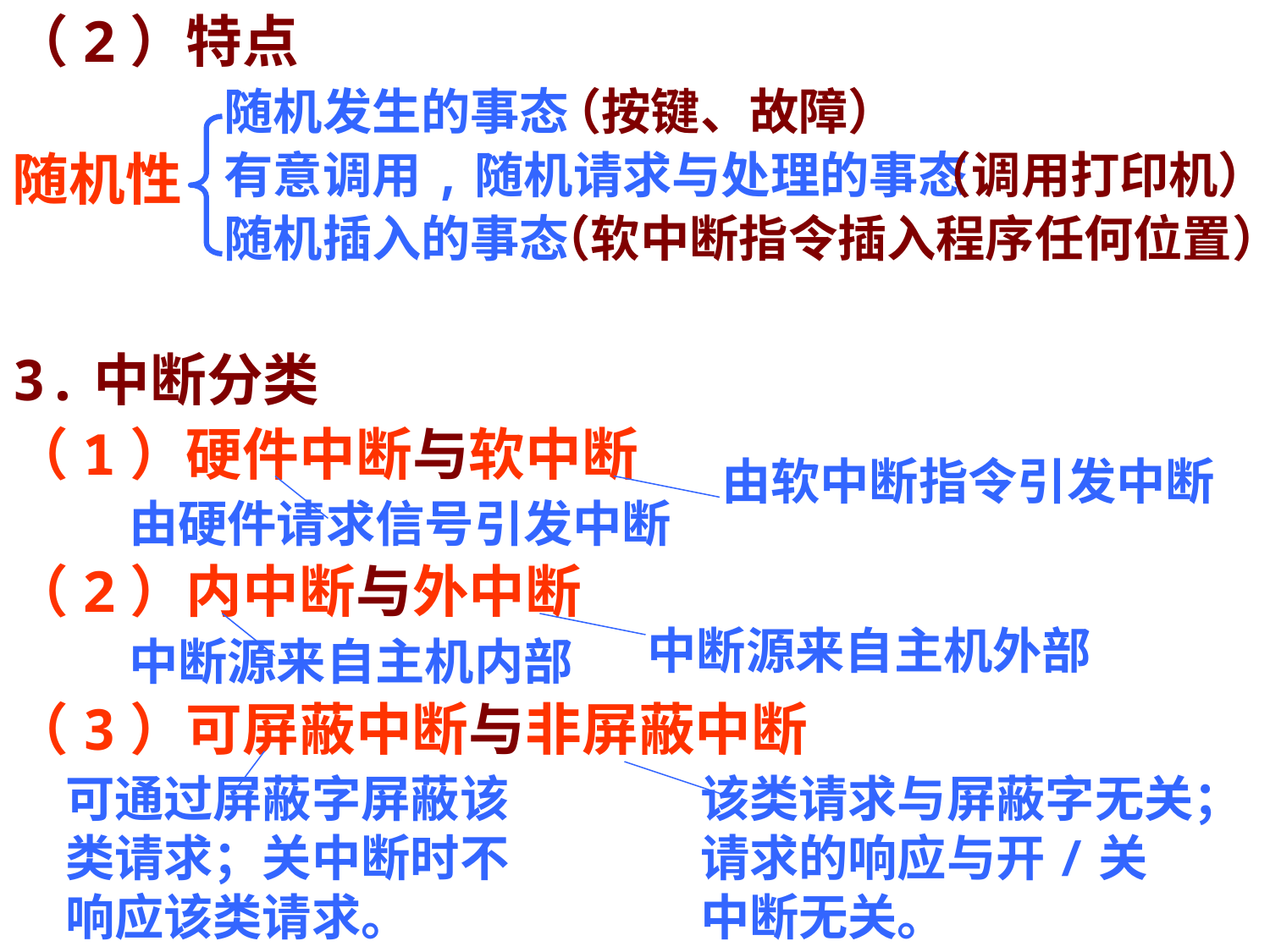

（2）特点
随机发生的事态
（按键、故障）

随机性
有意调用,随机请求与处理的事态
（调用打印机）
随机插入的事态
（软中断指令插入程序任何位置）
3.中断分类
（1）硬件中断与软中断
由软中断指令引发中断

由硬件请求信号引发中断
（2）内中断与外中断

中断源来自主机外部
中断源来自主机内部
（3）可屏蔽中断与非屏蔽中断

可通过屏蔽字屏蔽该类请求；关中断时不响应该类请求。
该类请求与屏蔽字无关；请求的响应与开/关中断无关。